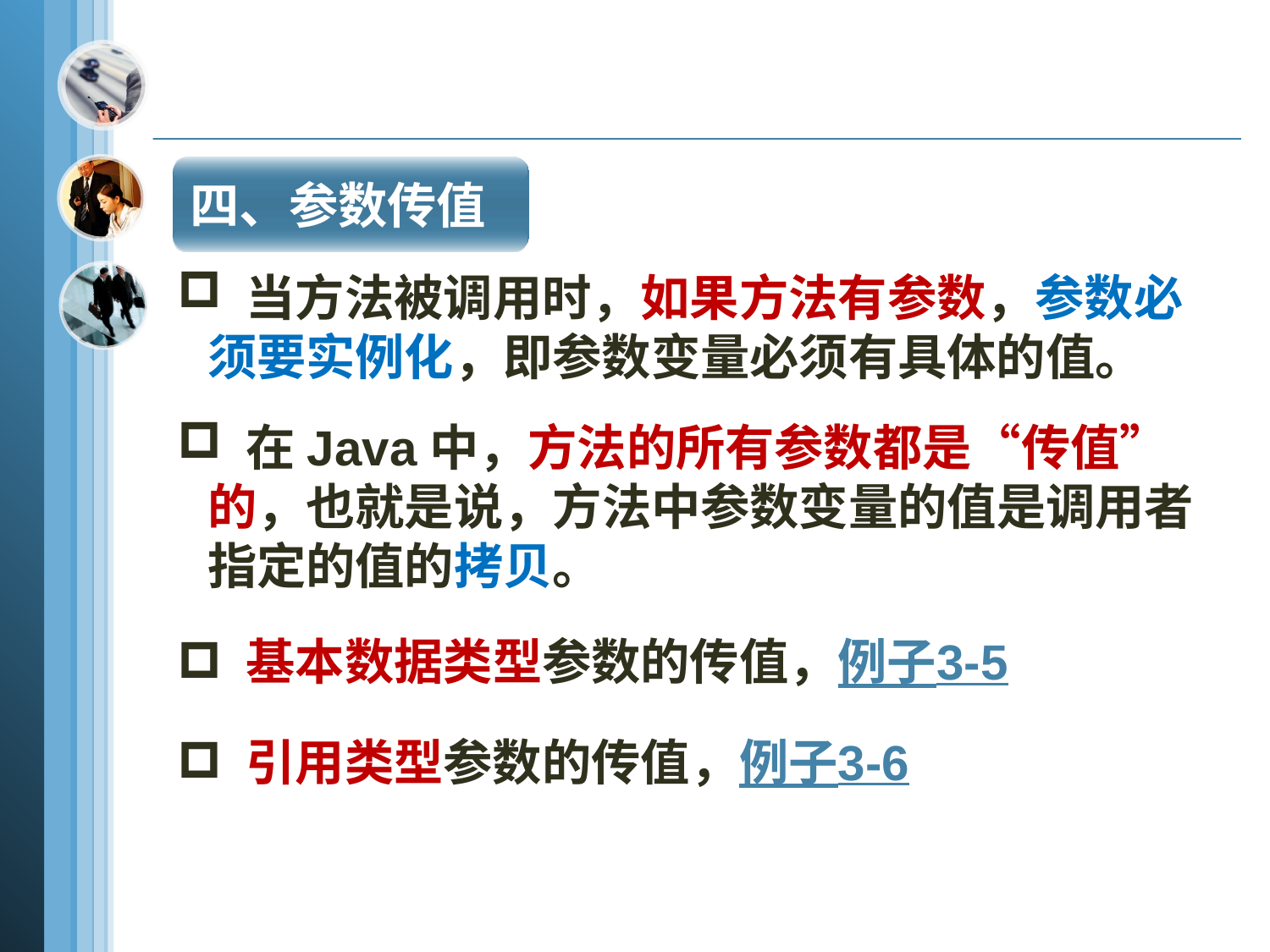

四、参数传值

 当方法被调用时，如果方法有参数，参数必须要实例化，即参数变量必须有具体的值。
 在Java中，方法的所有参数都是“传值”的，也就是说，方法中参数变量的值是调用者指定的值的拷贝。
 基本数据类型参数的传值，例子3-5
 引用类型参数的传值，例子3-6